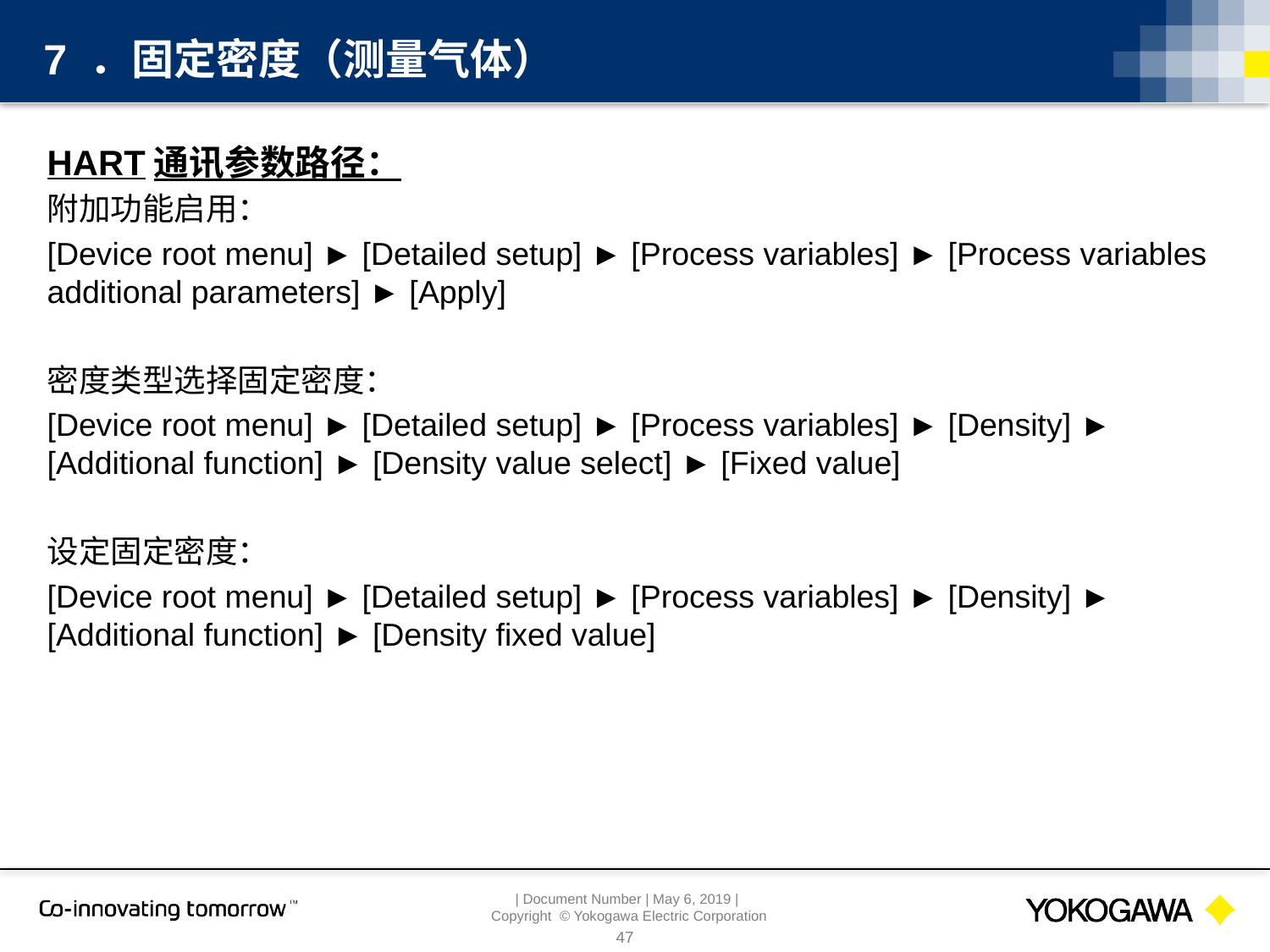

7 ．固定密度（测量气体）

HART通讯参数路径：
附加功能启用：
[Device root menu] ► [Detailed setup] ► [Process variables] ► [Process variables additional parameters] ► [Apply]

密度类型选择固定密度：
[Device root menu] ► [Detailed setup] ► [Process variables] ► [Density] ► [Additional function] ► [Density value select] ► [Fixed value]

设定固定密度：
[Device root menu] ► [Detailed setup] ► [Process variables] ► [Density] ► [Additional function] ► [Density fixed value]